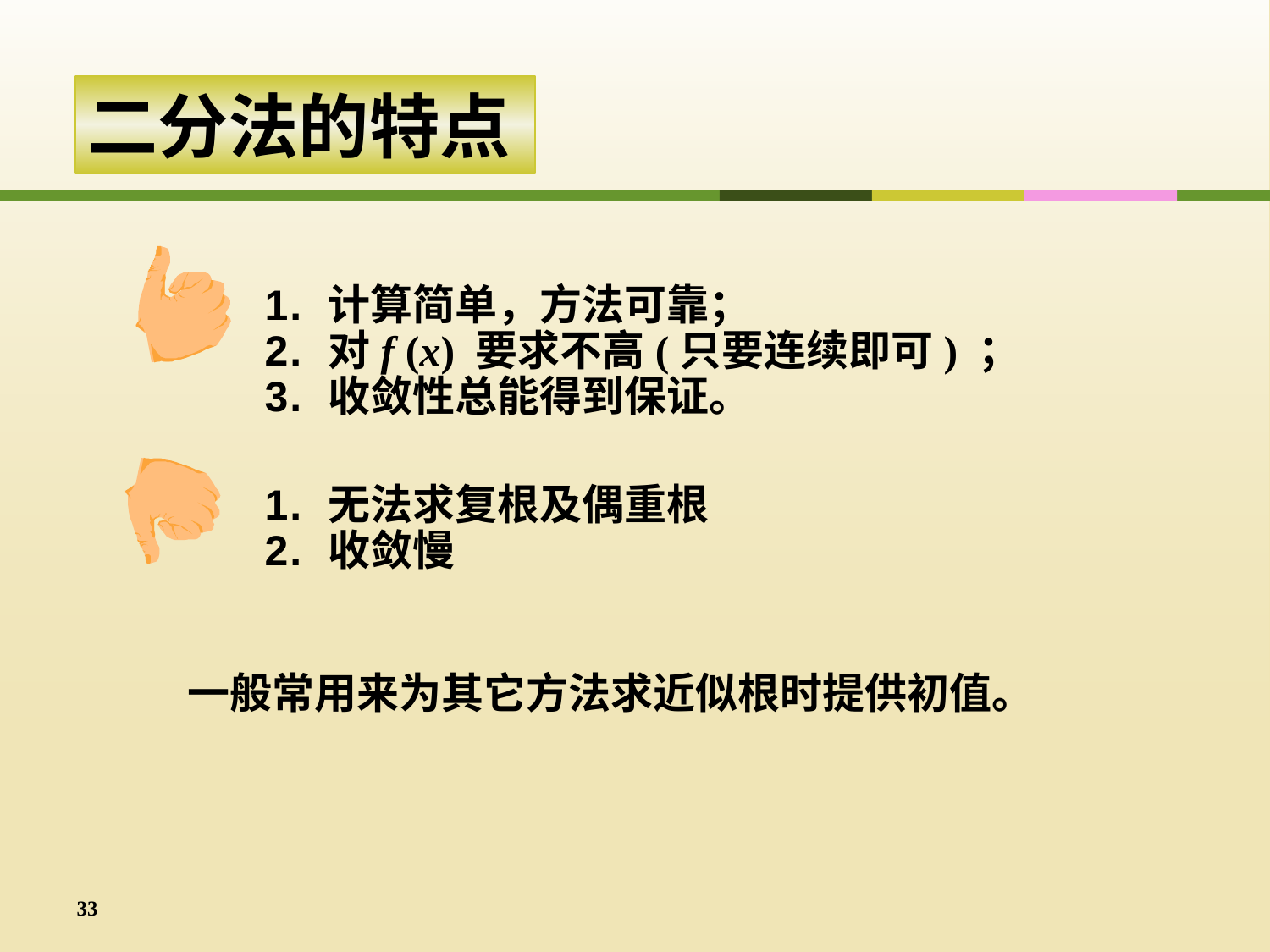

二分法的特点

计算简单，方法可靠；
对f (x) 要求不高(只要连续即可) ；
收敛性总能得到保证。

无法求复根及偶重根
收敛慢

一般常用来为其它方法求近似根时提供初值。
33